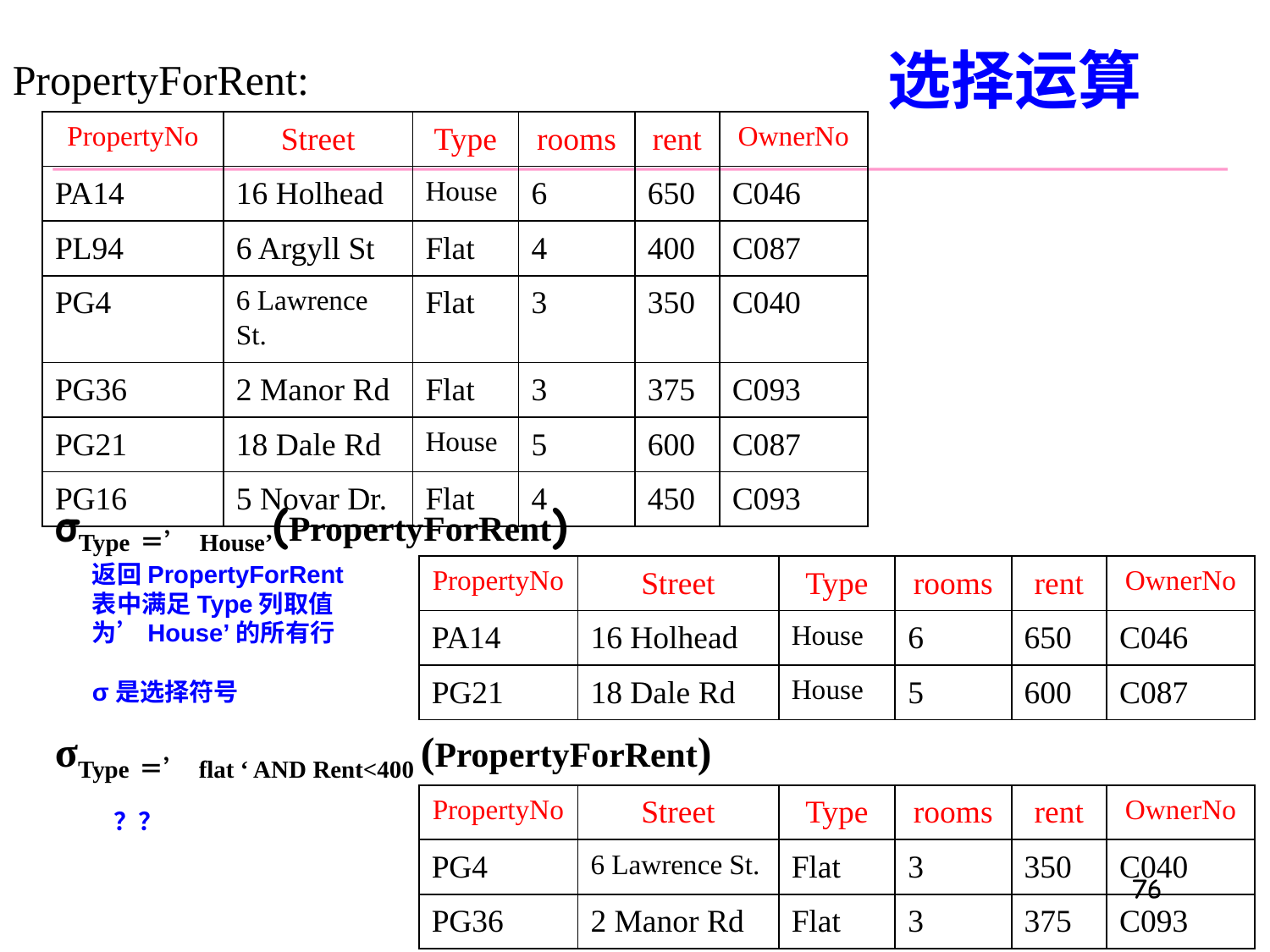

# 选择运算
PropertyForRent:
| PropertyNo | Street | Type | rooms | rent | OwnerNo |
| --- | --- | --- | --- | --- | --- |
| PA14 | 16 Holhead | House | 6 | 650 | C046 |
| PL94 | 6 Argyll St | Flat | 4 | 400 | C087 |
| PG4 | 6 Lawrence St. | Flat | 3 | 350 | C040 |
| PG36 | 2 Manor Rd | Flat | 3 | 375 | C093 |
| PG21 | 18 Dale Rd | House | 5 | 600 | C087 |
| PG16 | 5 Novar Dr. | Flat | 4 | 450 | C093 |
σType＝’House’(PropertyForRent)
| PropertyNo | Street | Type | rooms | rent | OwnerNo |
| --- | --- | --- | --- | --- | --- |
| PA14 | 16 Holhead | House | 6 | 650 | C046 |
| PG21 | 18 Dale Rd | House | 5 | 600 | C087 |
返回PropertyForRent表中满足Type列取值为’House’的所有行

σ是选择符号
σType＝’flat ‘ AND Rent<400 (PropertyForRent)
？？
| PropertyNo | Street | Type | rooms | rent | OwnerNo |
| --- | --- | --- | --- | --- | --- |
| PG4 | 6 Lawrence St. | Flat | 3 | 350 | C040 |
| PG36 | 2 Manor Rd | Flat | 3 | 375 | C093 |
76